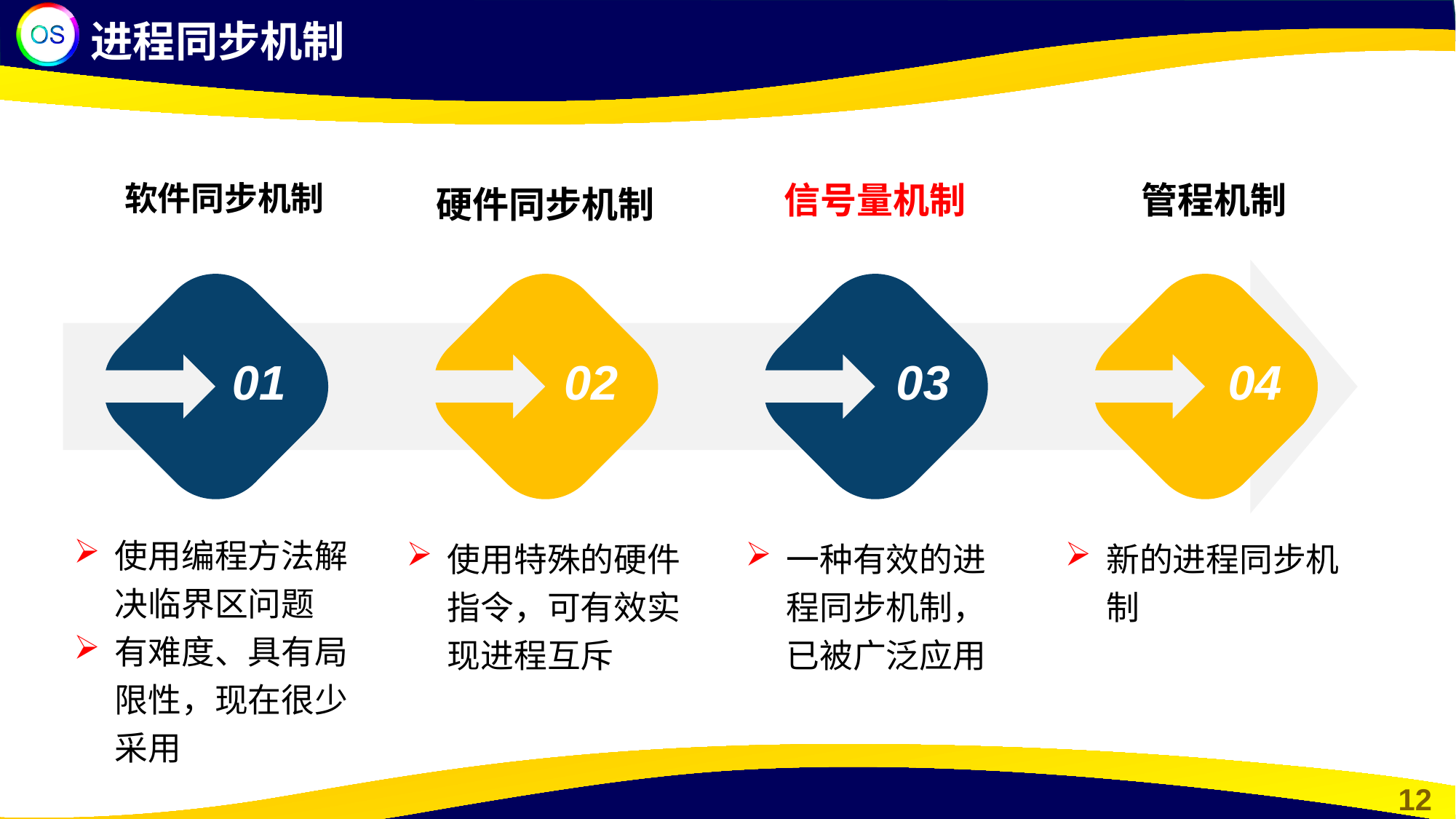

进程同步机制
软件同步机制
硬件同步机制
管程机制
信号量机制

01
02
03
04
使用编程方法解决临界区问题
有难度、具有局限性，现在很少采用
使用特殊的硬件指令，可有效实现进程互斥
一种有效的进程同步机制，已被广泛应用
新的进程同步机制